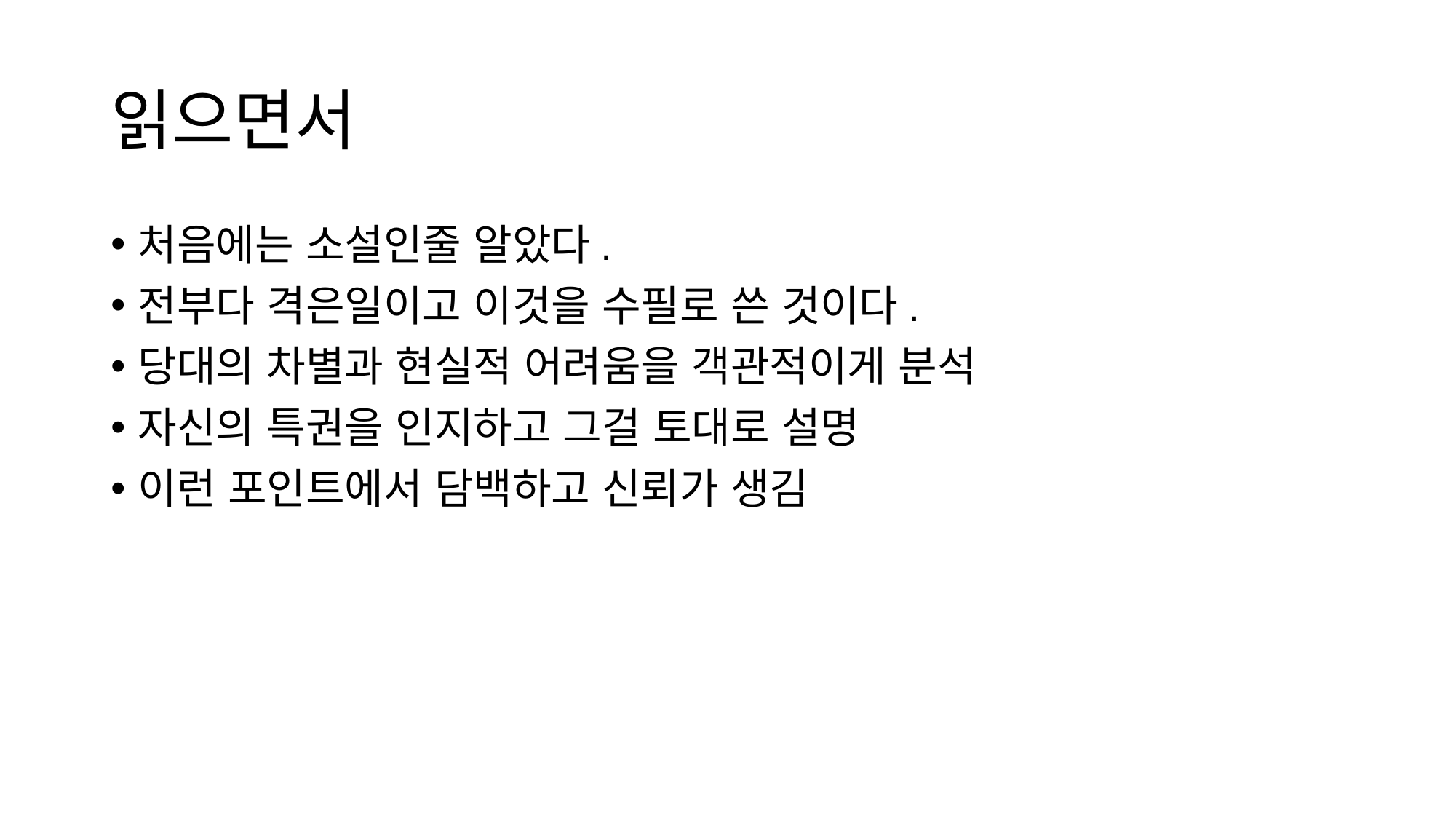

# 읽으면서
처음에는 소설인줄 알았다.
전부다 격은일이고 이것을 수필로 쓴 것이다.
당대의 차별과 현실적 어려움을 객관적이게 분석
자신의 특권을 인지하고 그걸 토대로 설명
이런 포인트에서 담백하고 신뢰가 생김